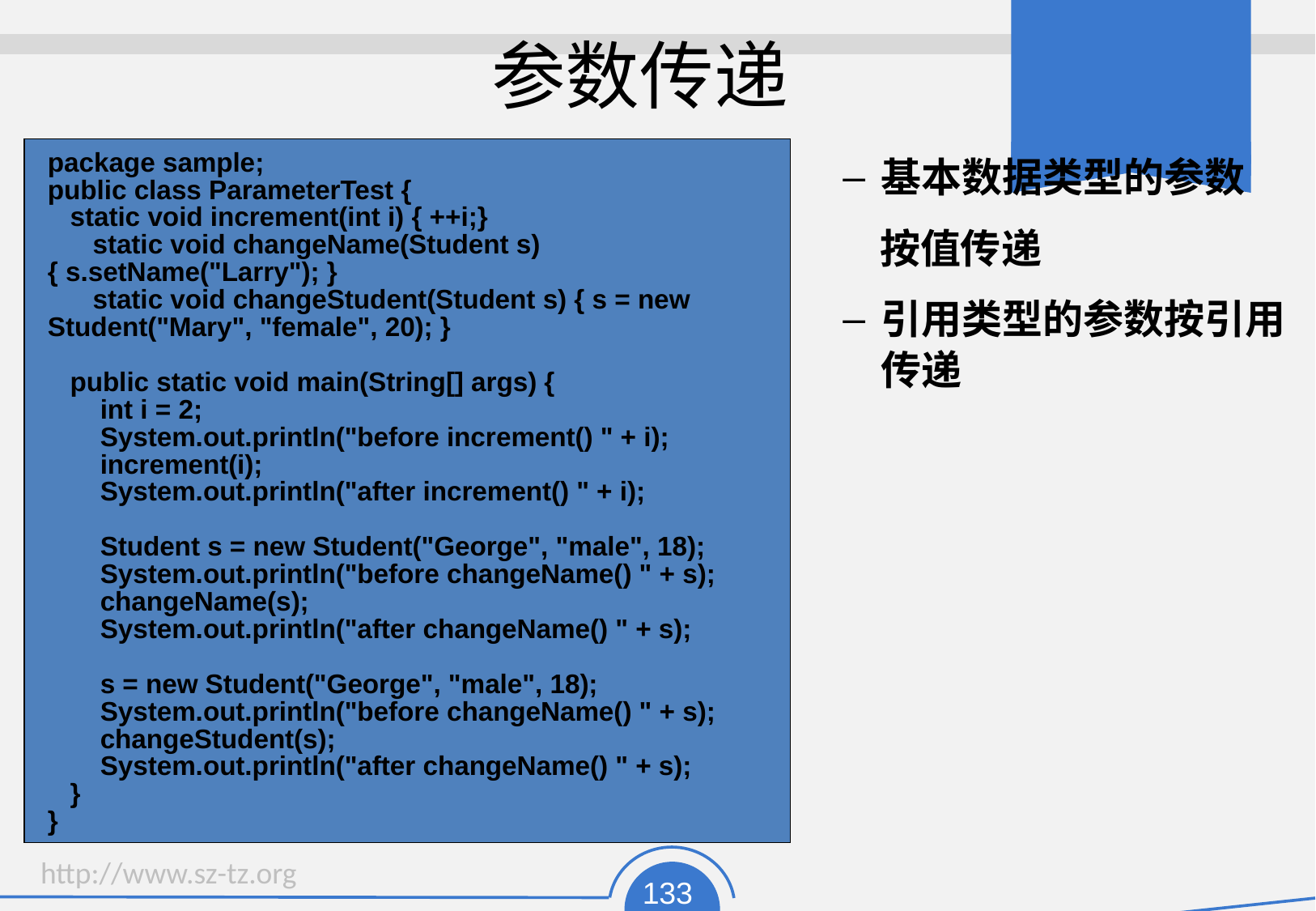

# 参数传递

package sample;
public class ParameterTest {
   static void increment(int i) { ++i;}
      static void changeName(Student s) { s.setName("Larry"); }
      static void changeStudent(Student s) { s = new Student("Mary", "female", 20); }

   public static void main(String[] args) {
       int i = 2;
       System.out.println("before increment() " + i);
       increment(i);
       System.out.println("after increment() " + i);

       Student s = new Student("George", "male", 18);
       System.out.println("before changeName() " + s);
       changeName(s);
       System.out.println("after changeName() " + s);

       s = new Student("George", "male", 18);
       System.out.println("before changeName() " + s);
       changeStudent(s);
       System.out.println("after changeName() " + s);
   }
}
基本数据类型的参数
   按值传递
引用类型的参数按引用传递